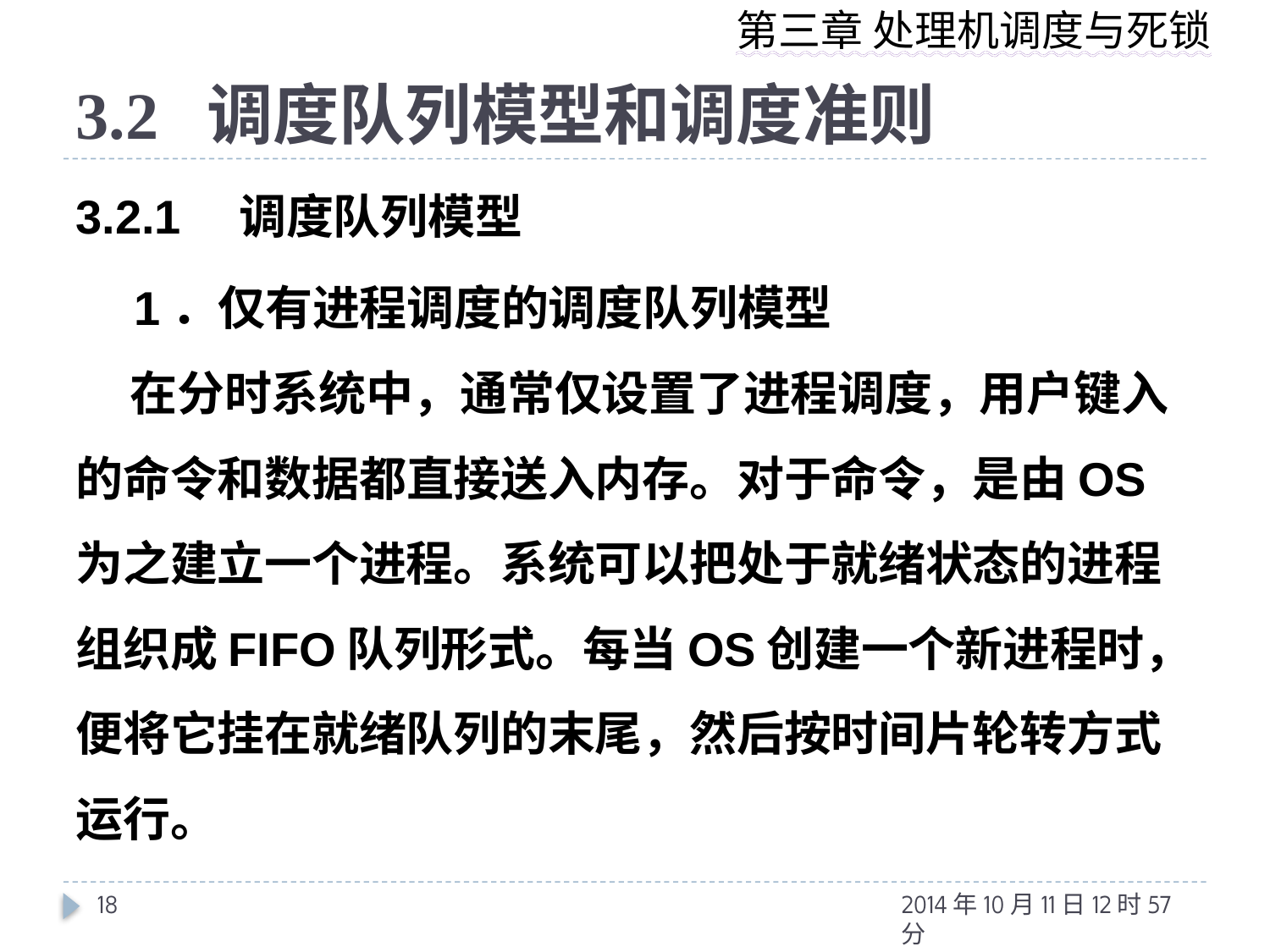

# 3.2  调度队列模型和调度准则
3.2.1　调度队列模型
　1．仅有进程调度的调度队列模型
    在分时系统中，通常仅设置了进程调度，用户键入的命令和数据都直接送入内存。对于命令，是由OS为之建立一个进程。系统可以把处于就绪状态的进程组织成FIFO队列形式。每当OS创建一个新进程时，便将它挂在就绪队列的末尾，然后按时间片轮转方式运行。
18
2014年10月11日12时57分